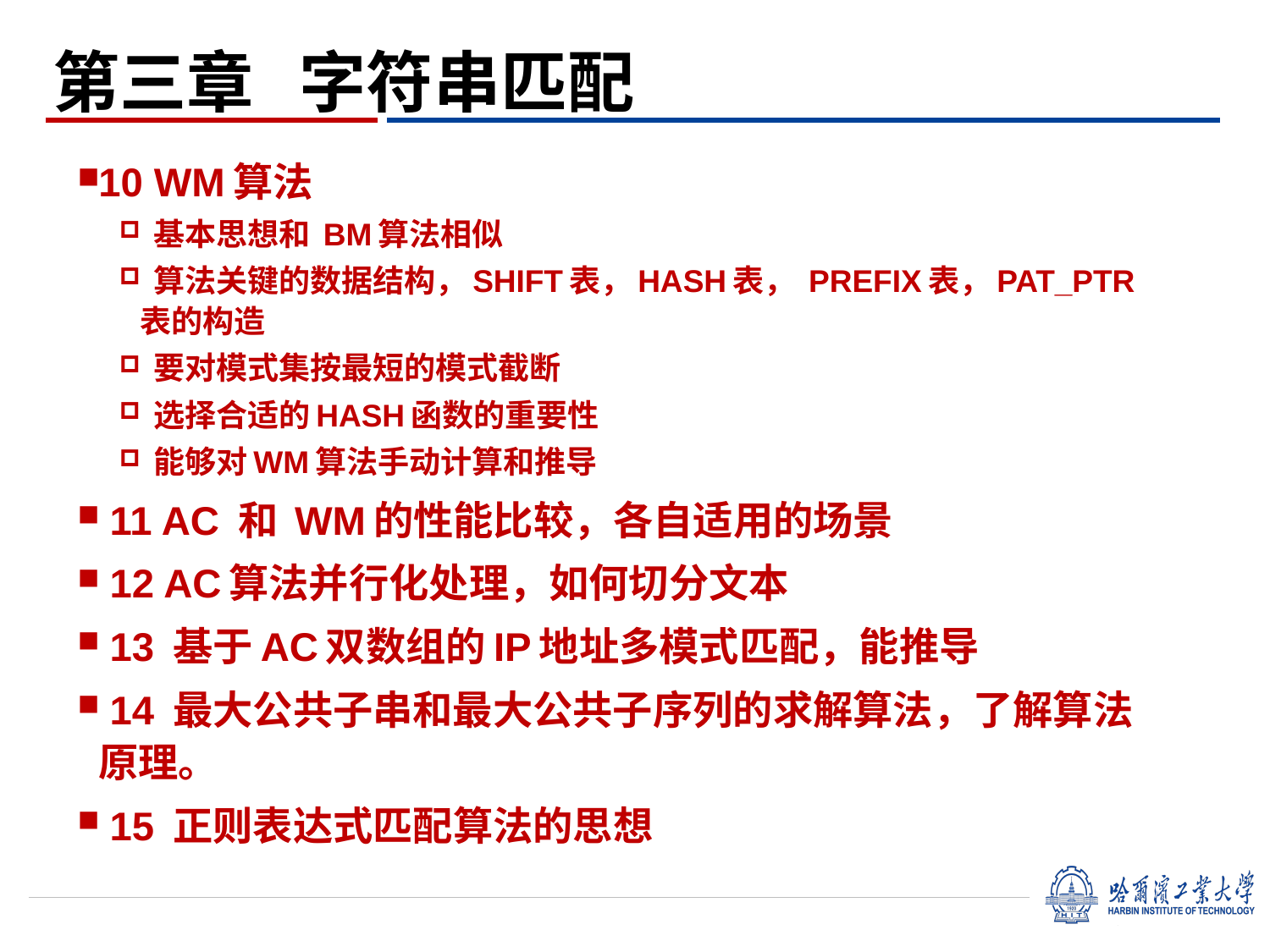

第三章   字符串匹配
10 WM算法
 基本思想和 BM算法相似
 算法关键的数据结构，SHIFT表，HASH表， PREFIX表，PAT_PTR表的构造
 要对模式集按最短的模式截断
 选择合适的HASH函数的重要性
 能够对WM算法手动计算和推导
 11 AC 和 WM的性能比较，各自适用的场景
 12 AC算法并行化处理，如何切分文本
 13 基于AC双数组的IP地址多模式匹配，能推导
 14 最大公共子串和最大公共子序列的求解算法，了解算法原理。
 15 正则表达式匹配算法的思想